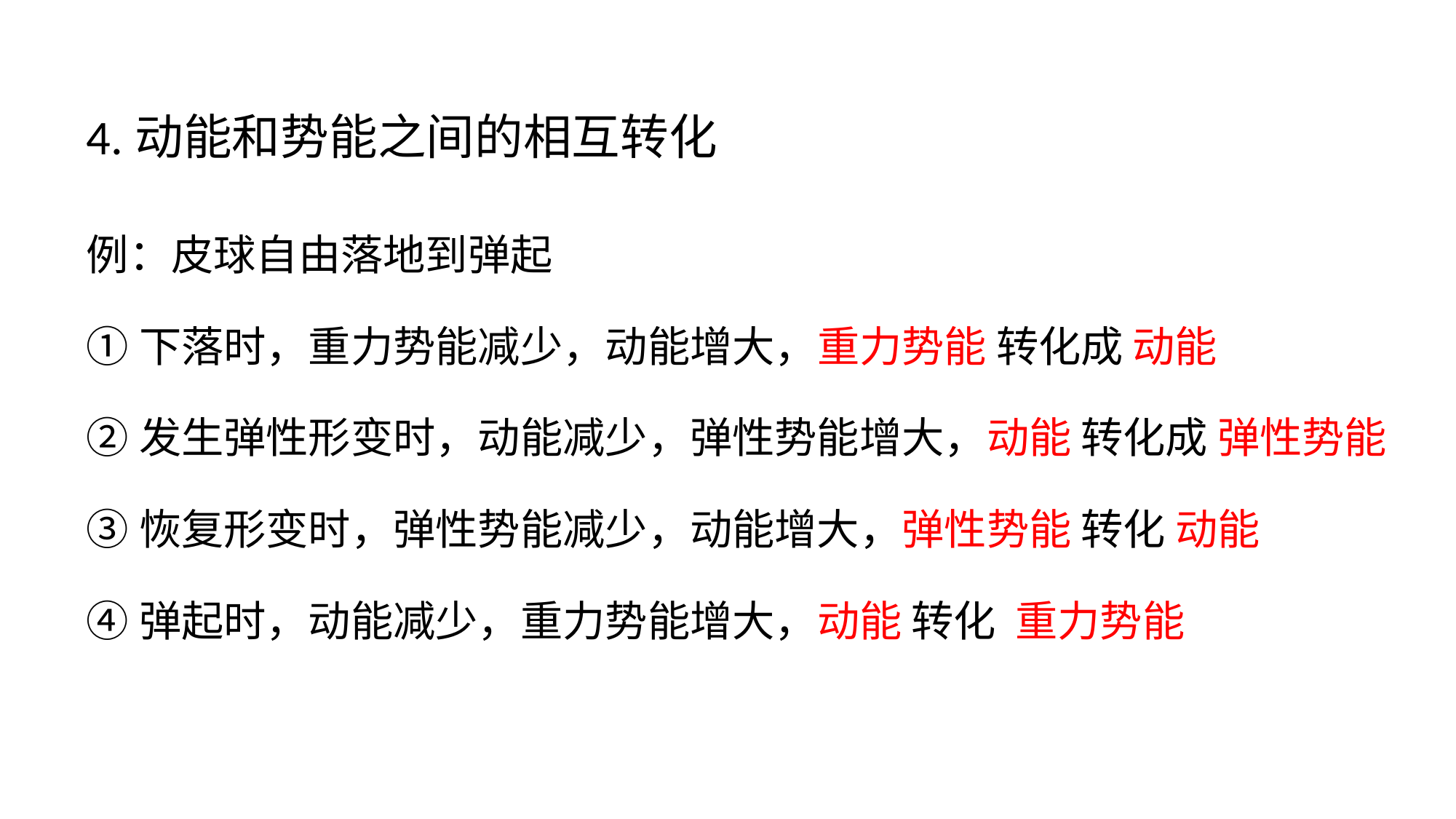

# 4.动能和势能之间的相互转化
例：皮球自由落地到弹起
①下落时，重力势能减少，动能增大，重力势能 转化成 动能
②发生弹性形变时，动能减少，弹性势能增大，动能 转化成 弹性势能
③恢复形变时，弹性势能减少，动能增大，弹性势能 转化 动能
④弹起时，动能减少，重力势能增大，动能 转化  重力势能